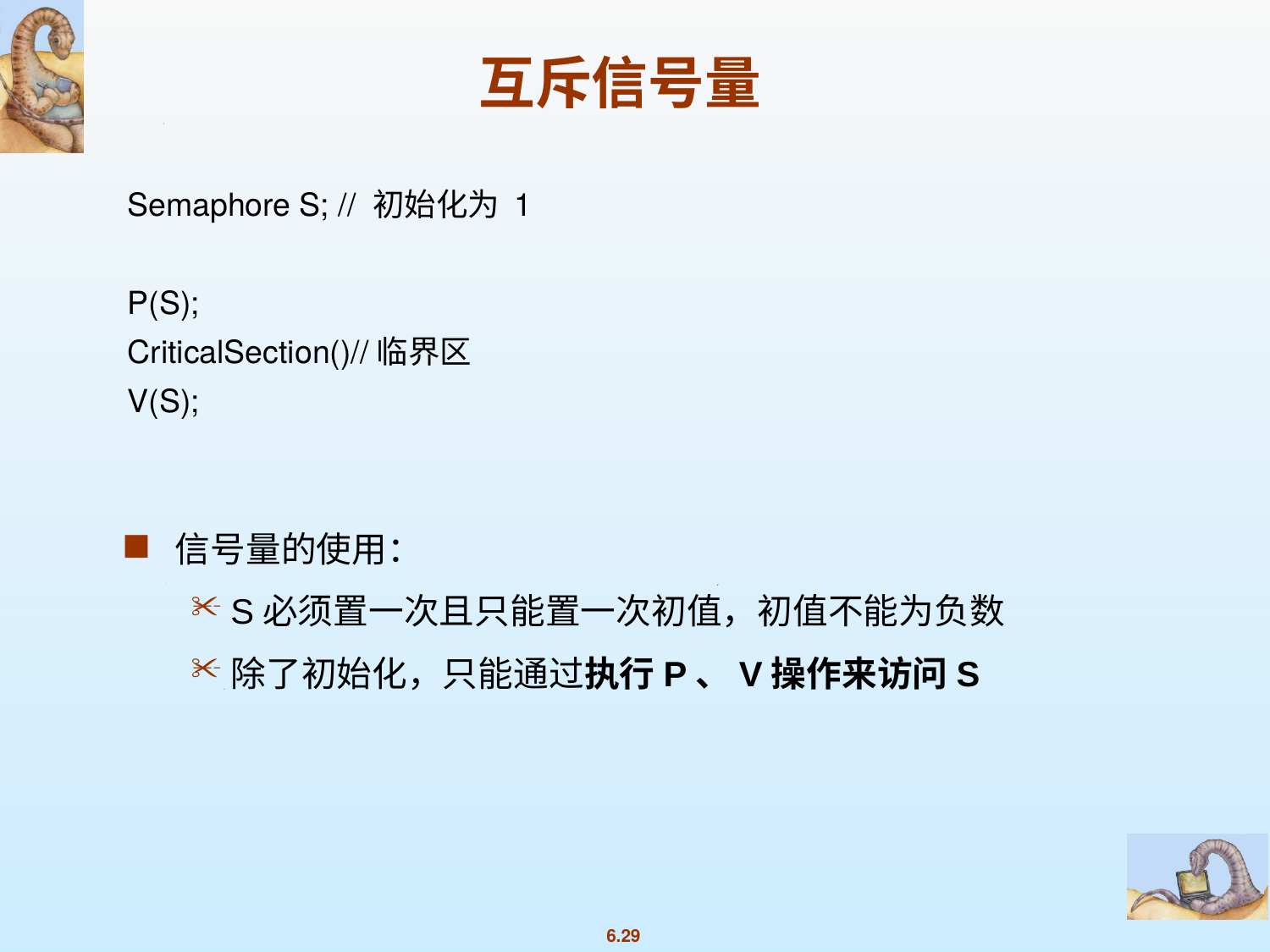

Semaphore S; // 初始化为 1

P(S);
CriticalSection()//临界区
V(S);

信号量的使用：
S必须置一次且只能置一次初值，初值不能为负数
除了初始化，只能通过执行P、V操作来访问S

互斥信号量